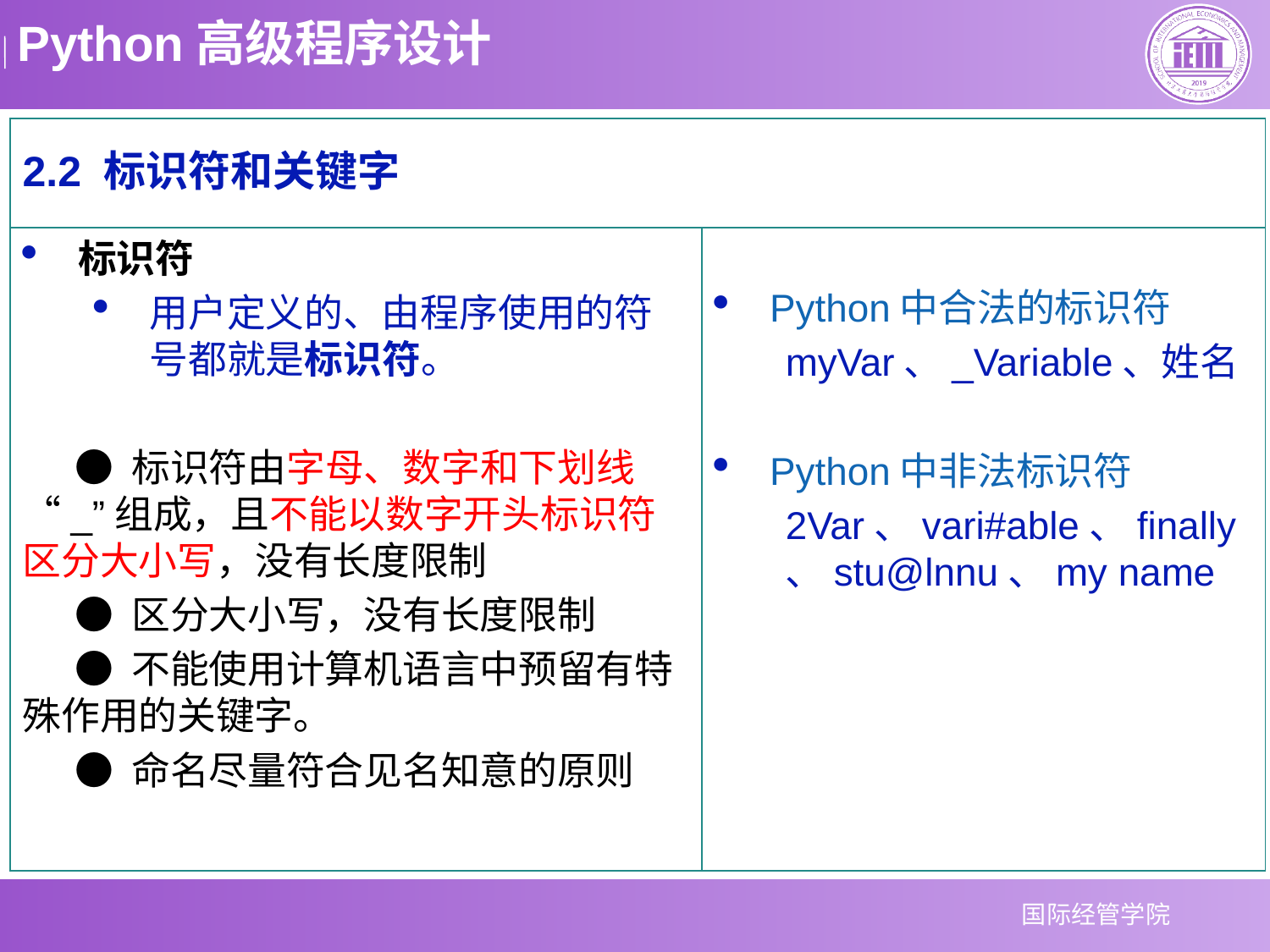

2.2 标识符和关键字
标识符
用户定义的、由程序使用的符号都就是标识符。

      ● 标识符由字母、数字和下划线“_”组成，且不能以数字开头标识符区分大小写，没有长度限制
      ● 区分大小写，没有长度限制
      ● 不能使用计算机语言中预留有特殊作用的关键字。
      ● 命名尽量符合见名知意的原则

Python中合法的标识符
myVar、_Variable、姓名

Python中非法标识符
2Var、vari#able、finally、stu@lnnu、my name